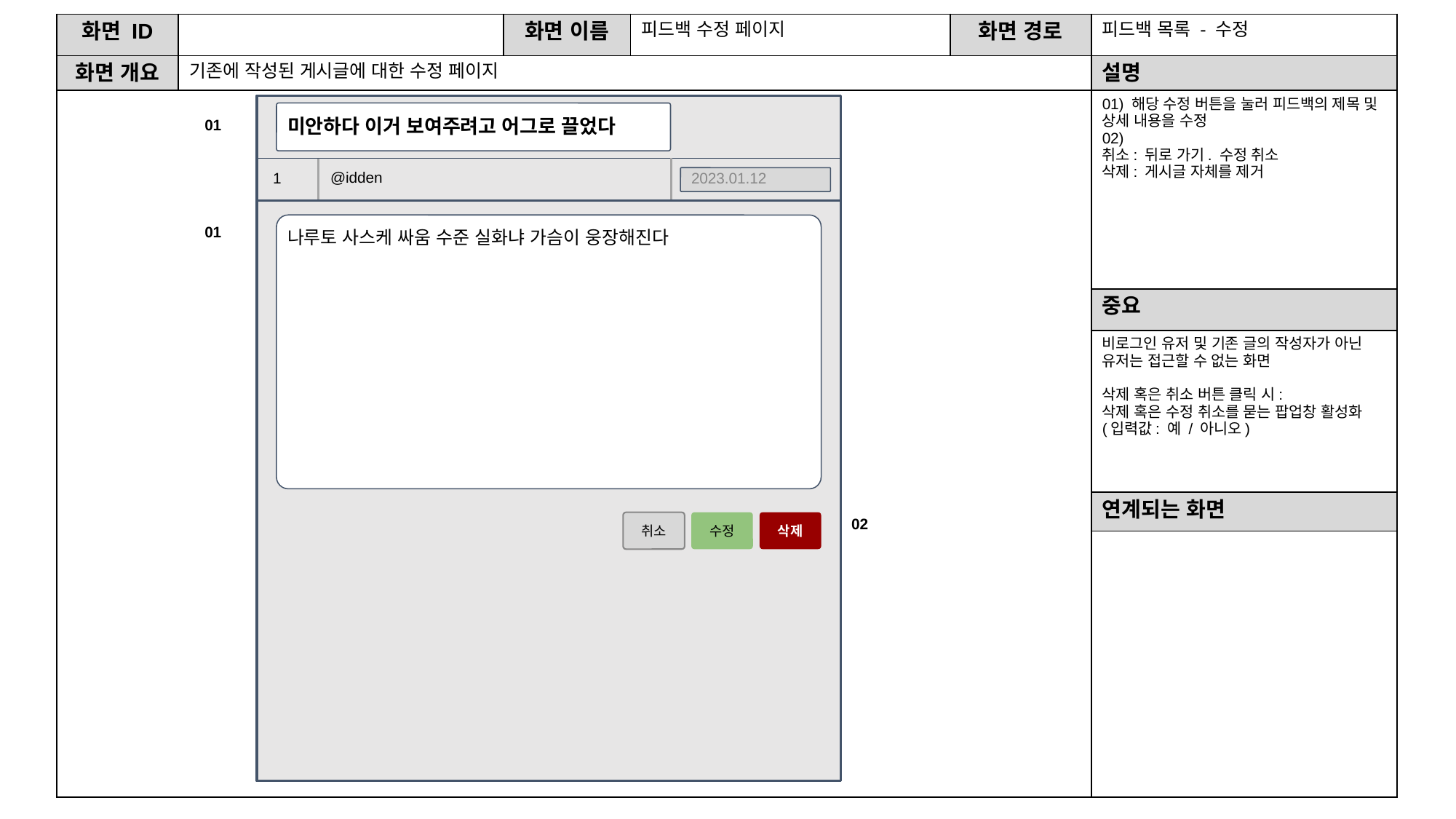

| 화면 ID |  | 화면 이름 | 피드백 수정 페이지 | 화면 경로 | 피드백 목록 - 수정 |
| --- | --- | --- | --- | --- | --- |
| 화면 개요 | 기존에 작성된 게시글에 대한 수정 페이지 |  |  |  | 설명 |
|  |  |  |  |  | 01) 해당 수정 버튼을 눌러 피드백의 제목 및 상세 내용을 수정 02) 취소: 뒤로 가기. 수정 취소 삭제: 게시글 자체를 제거 |
|  |  |  |  |  | 중요 |
|  |  |  |  |  | 비로그인 유저 및 기존 글의 작성자가 아닌 유저는 접근할 수 없는 화면 삭제 혹은 취소 버튼 클릭 시: 삭제 혹은 수정 취소를 묻는 팝업창 활성화 (입력값: 예 / 아니오) |
|  |  |  |  |  | 연계되는 화면 |
|  |  |  |  |  |  |

미안하다 이거 보여주려고 어그로 끌었다
01
@idden
1
2023.01.12

01

나루토 사스케 싸움 수준 실화냐 가슴이 웅장해진다
02
삭제
취소
수정